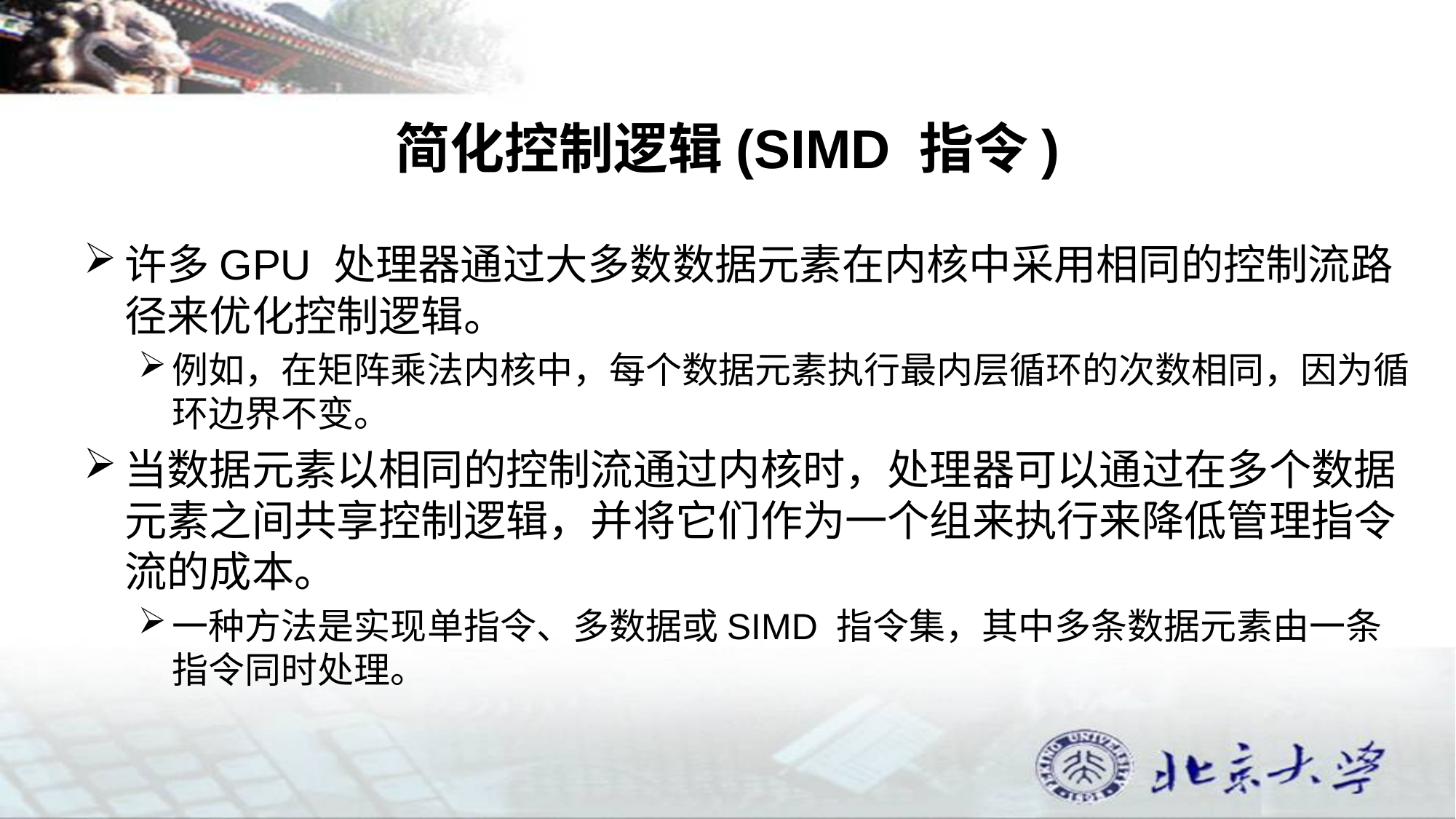

# 简化控制逻辑(SIMD 指令)
许多GPU 处理器通过大多数数据元素在内核中采用相同的控制流路径来优化控制逻辑。
例如，在矩阵乘法内核中，每个数据元素执行最内层循环的次数相同，因为循环边界不变。
当数据元素以相同的控制流通过内核时，处理器可以通过在多个数据元素之间共享控制逻辑，并将它们作为一个组来执行来降低管理指令流的成本。
一种方法是实现单指令、多数据或SIMD 指令集，其中多条数据元素由一条指令同时处理。